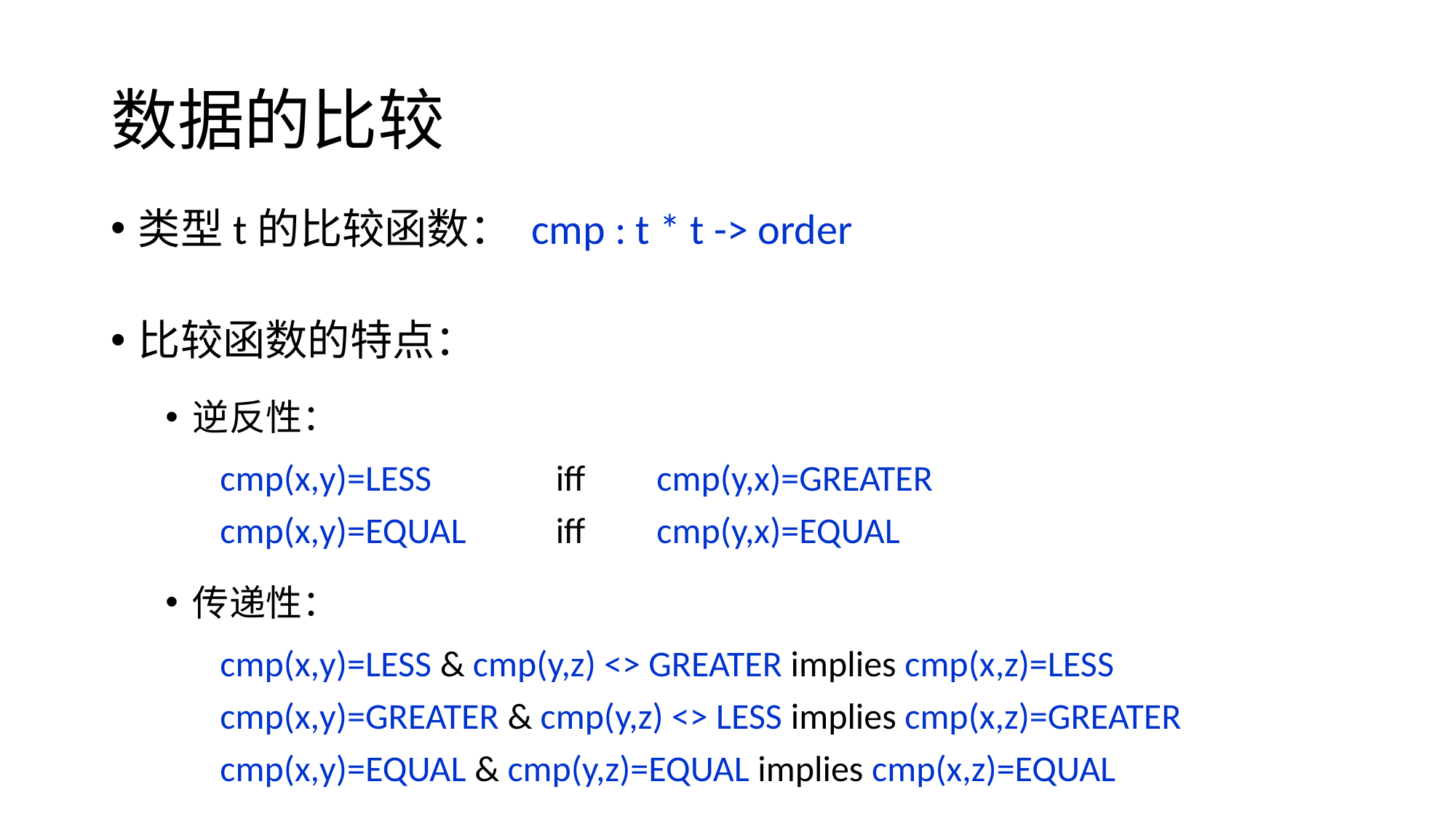

# 数据的比较
类型t的比较函数： cmp : t * t -> order
比较函数的特点：
逆反性：
cmp(x,y)=LESS		 iff 	cmp(y,x)=GREATER
cmp(x,y)=EQUAL	 iff 	cmp(y,x)=EQUAL
传递性：
cmp(x,y)=LESS & cmp(y,z) <> GREATER implies cmp(x,z)=LESS
cmp(x,y)=GREATER & cmp(y,z) <> LESS implies cmp(x,z)=GREATER
cmp(x,y)=EQUAL & cmp(y,z)=EQUAL implies cmp(x,z)=EQUAL